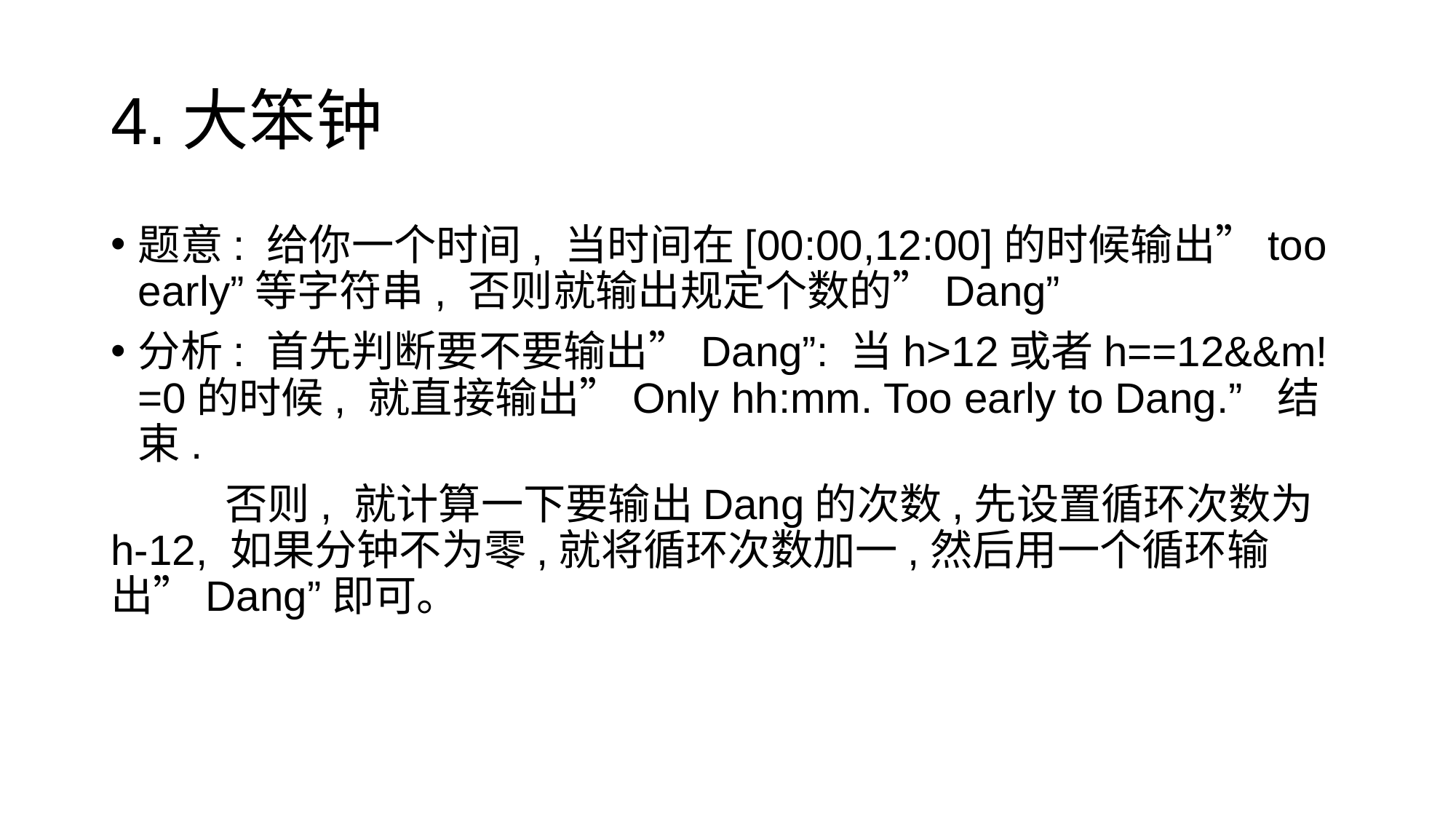

# 4.大笨钟
题意: 给你一个时间, 当时间在[00:00,12:00]的时候输出”too early”等字符串, 否则就输出规定个数的”Dang”
分析: 首先判断要不要输出”Dang”: 当h>12或者h==12&&m!=0的时候, 就直接输出”Only hh:mm. Too early to Dang.”  结束.
           否则, 就计算一下要输出Dang的次数,先设置循环次数为h-12, 如果分钟不为零,就将循环次数加一,然后用一个循环输出”Dang”即可。